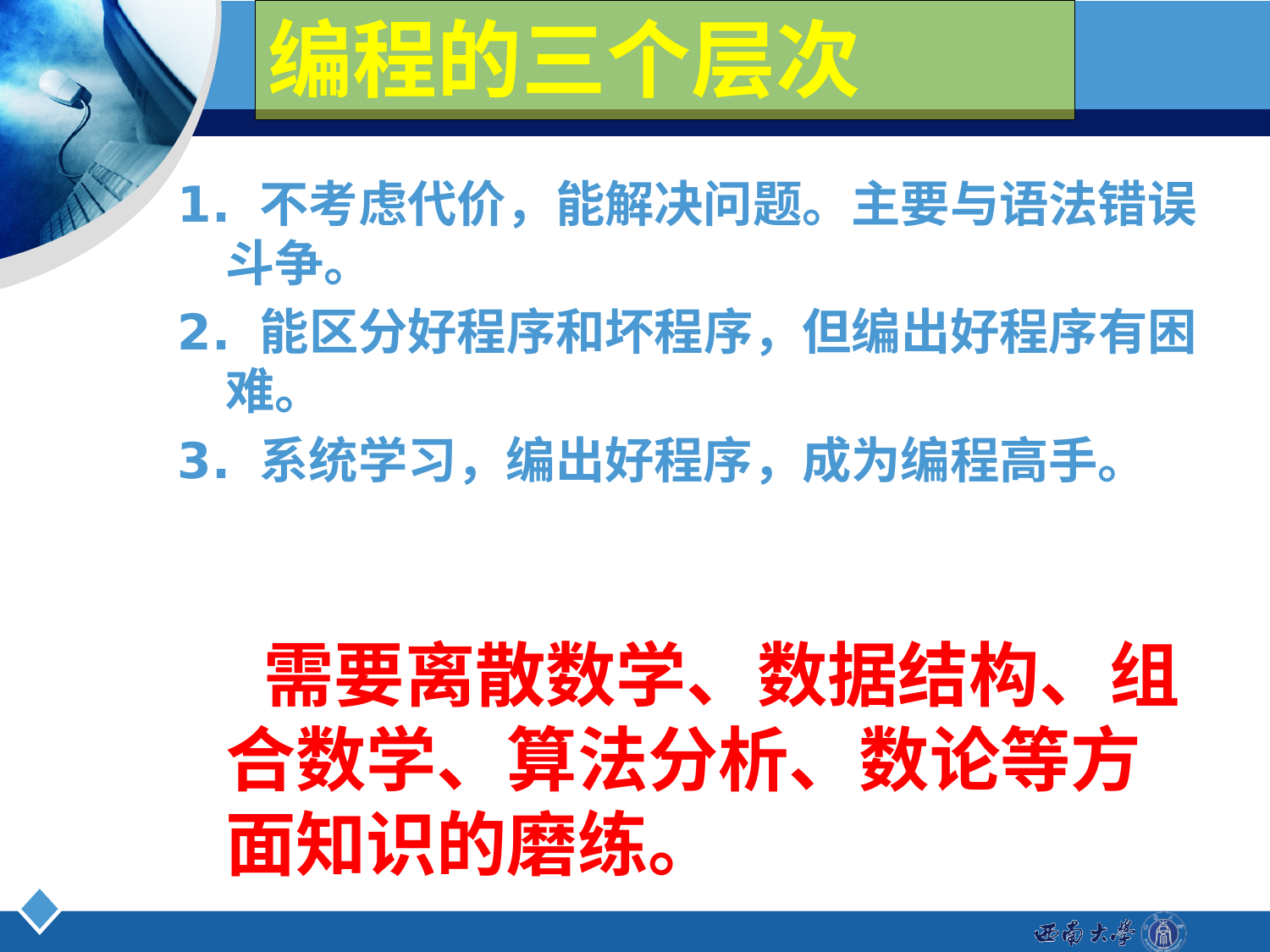

# 编程的三个层次
1. 不考虑代价，能解决问题。主要与语法错误斗争。
2. 能区分好程序和坏程序，但编出好程序有困难。
3. 系统学习，编出好程序，成为编程高手。

        需要离散数学、数据结构、组合数学、算法分析、数论等方面知识的磨练。